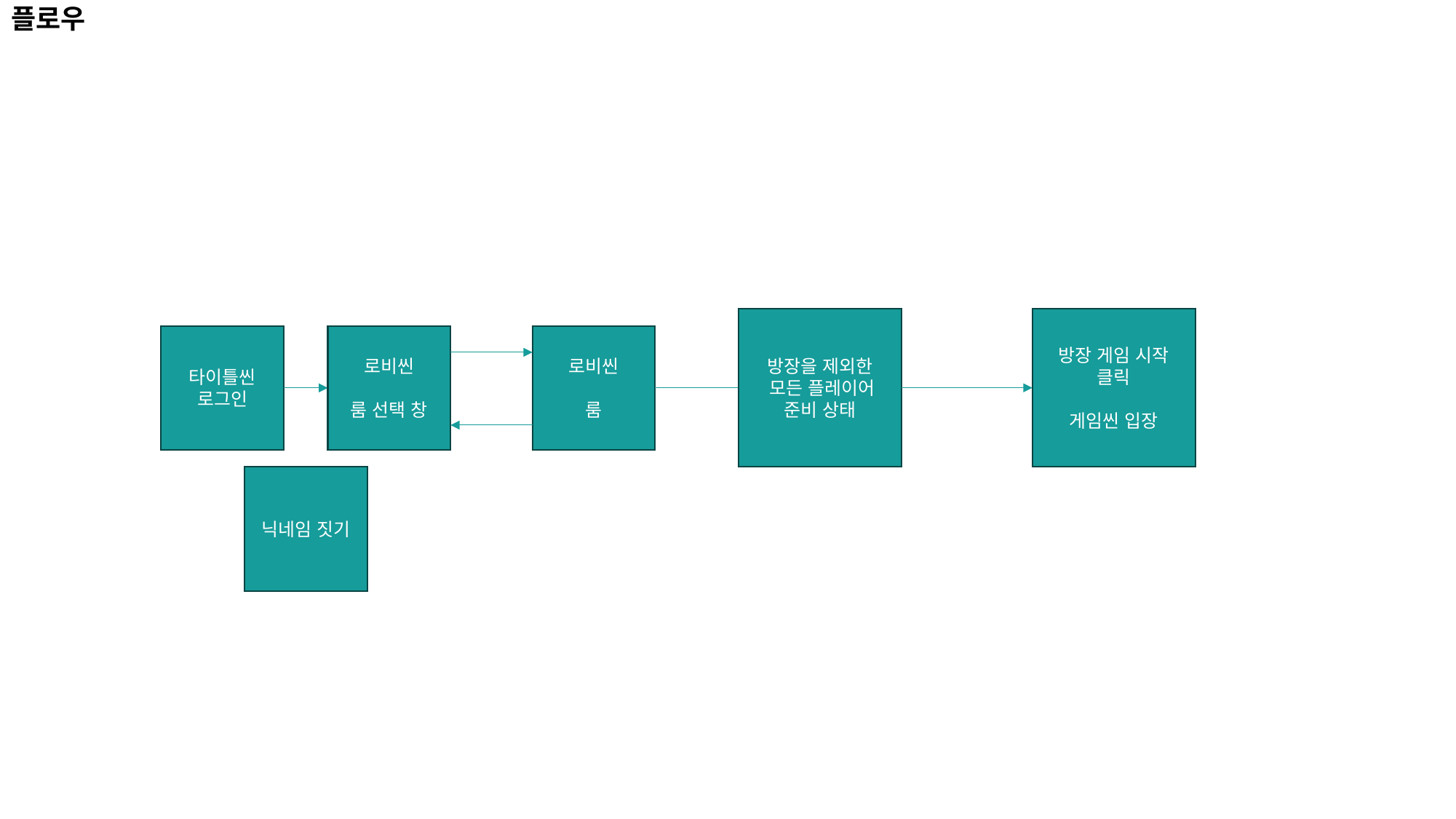

# 플로우
방장 게임 시작 클릭

게임씬 입장
방장을 제외한
 모든 플레이어
준비 상태
타이틀씬
로그인
로비씬

룸 선택 창
로비씬

룸
닉네임 짓기